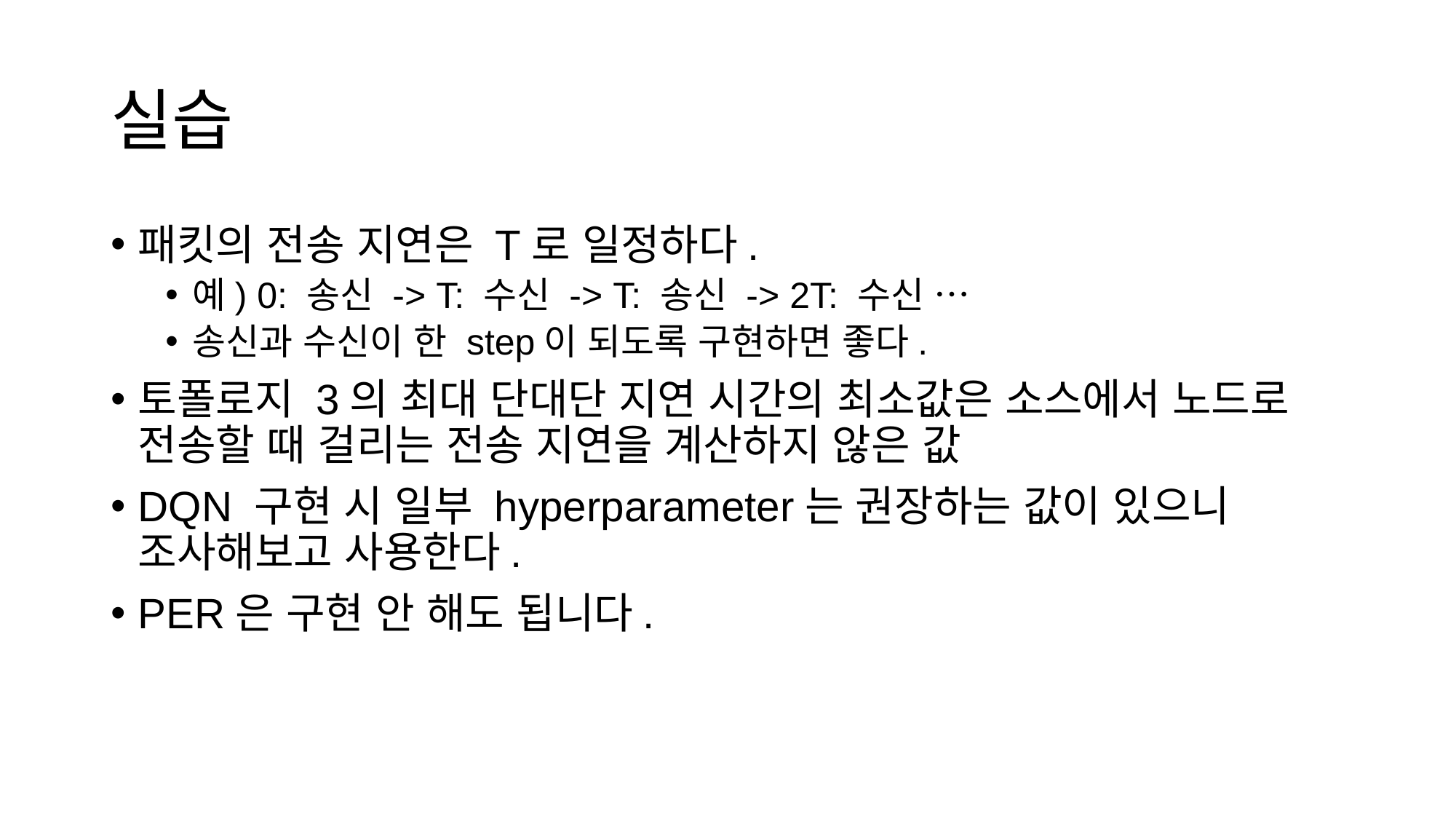

# 실습
패킷의 전송 지연은 T로 일정하다.
예) 0: 송신 -> T: 수신 -> T: 송신 -> 2T: 수신 …
송신과 수신이 한 step이 되도록 구현하면 좋다.
토폴로지 3의 최대 단대단 지연 시간의 최소값은 소스에서 노드로 전송할 때 걸리는 전송 지연을 계산하지 않은 값
DQN 구현 시 일부 hyperparameter는 권장하는 값이 있으니 조사해보고 사용한다.
PER은 구현 안 해도 됩니다.